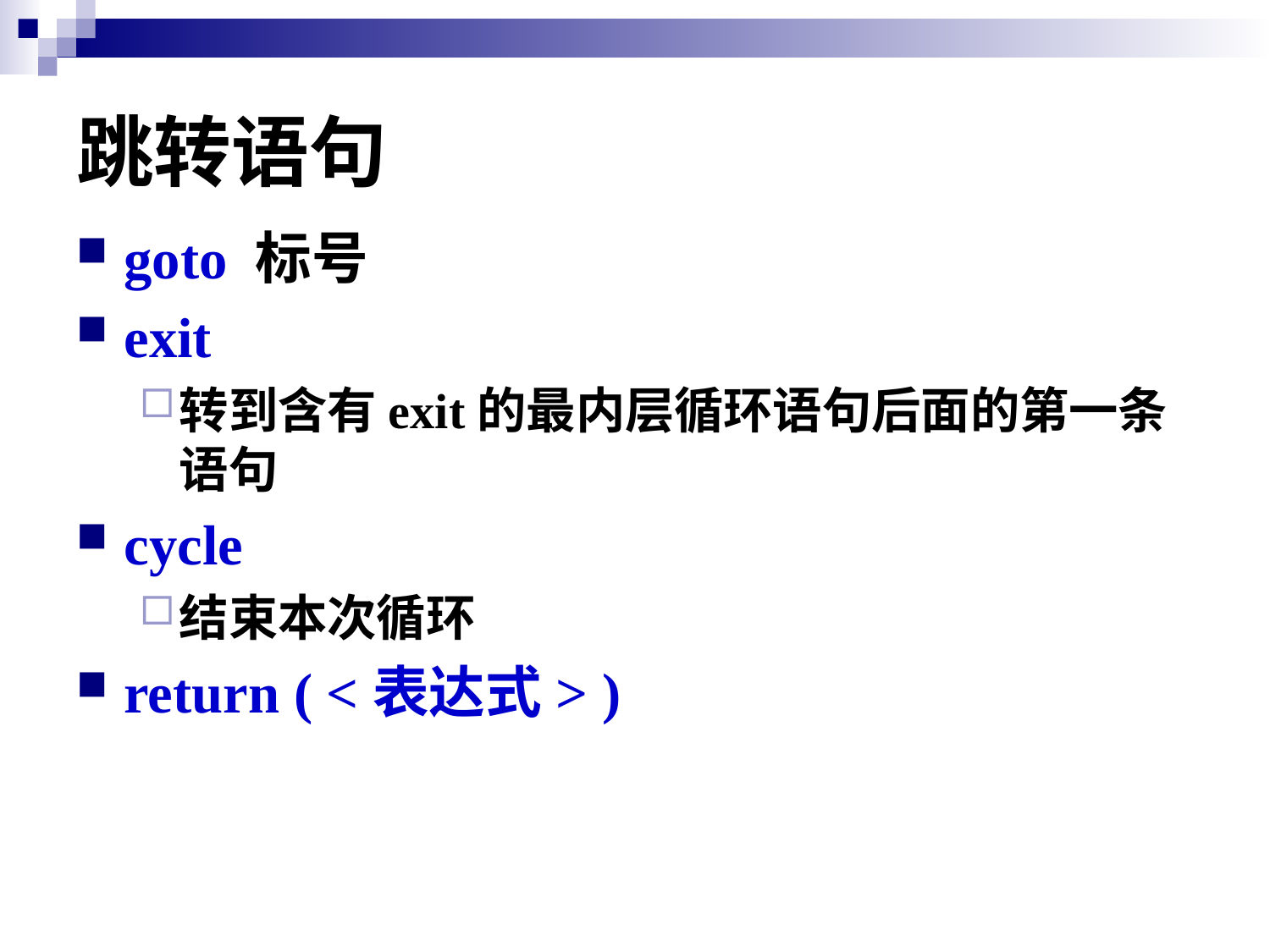

# 跳转语句
goto 标号
exit
转到含有exit的最内层循环语句后面的第一条语句
cycle
结束本次循环
return ( <表达式> )